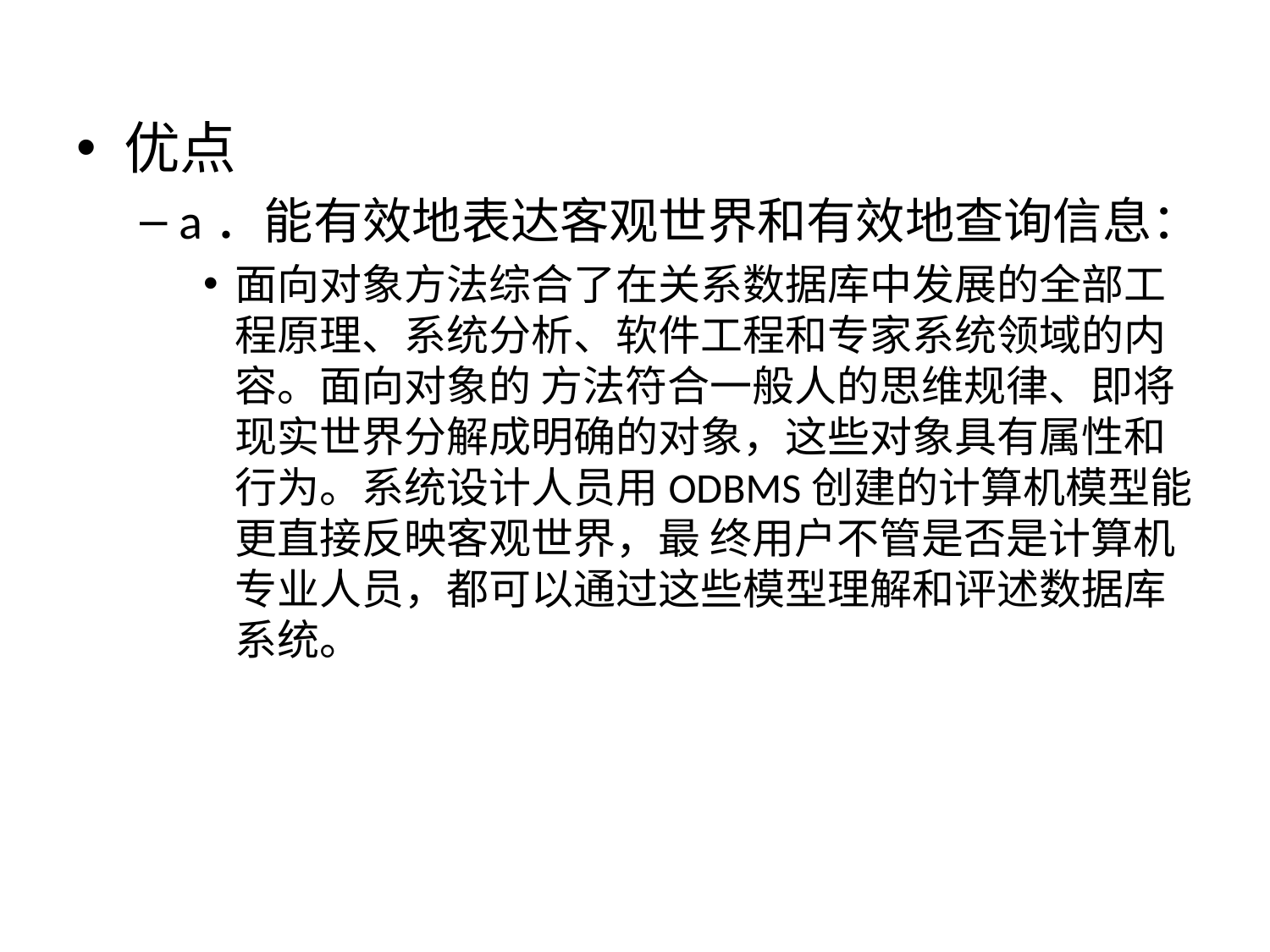

优点
a．能有效地表达客观世界和有效地查询信息：
面向对象方法综合了在关系数据库中发展的全部工程原理、系统分析、软件工程和专家系统领域的内容。面向对象的 方法符合一般人的思维规律、即将现实世界分解成明确的对象，这些对象具有属性和行为。系统设计人员用ODBMS创建的计算机模型能更直接反映客观世界，最 终用户不管是否是计算机专业人员，都可以通过这些模型理解和评述数据库系统。